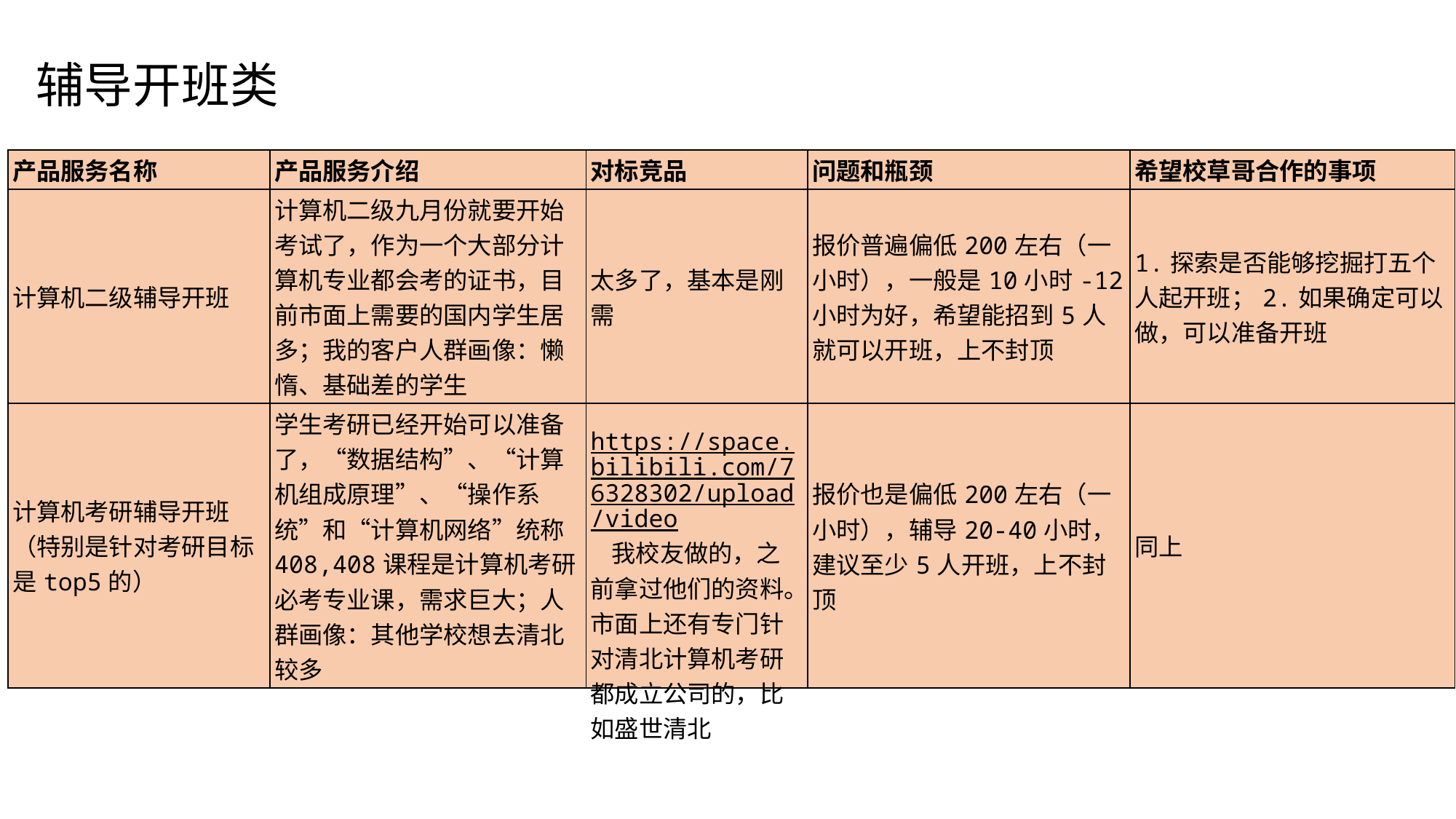

辅导开班类
| 产品服务名称 | 产品服务介绍 | 对标竞品 | 问题和瓶颈 | 希望校草哥合作的事项 |
| --- | --- | --- | --- | --- |
| 计算机二级辅导开班 | 计算机二级九月份就要开始考试了，作为一个大部分计算机专业都会考的证书，目前市面上需要的国内学生居多；我的客户人群画像：懒惰、基础差的学生 | 太多了，基本是刚需 | 报价普遍偏低200左右（一小时），一般是10小时-12小时为好，希望能招到5人就可以开班，上不封顶 | 1.探索是否能够挖掘打五个人起开班；2.如果确定可以做，可以准备开班 |
| 计算机考研辅导开班（特别是针对考研目标是top5的） | 学生考研已经开始可以准备了，“数据结构”、“计算机组成原理”、“操作系统”和“计算机网络”统称408,408课程是计算机考研必考专业课，需求巨大；人群画像：其他学校想去清北较多 | https://space.bilibili.com/76328302/upload/video 我校友做的，之前拿过他们的资料。市面上还有专门针对清北计算机考研都成立公司的，比如盛世清北 | 报价也是偏低200左右（一小时），辅导20-40小时，建议至少5人开班，上不封顶 | 同上 |